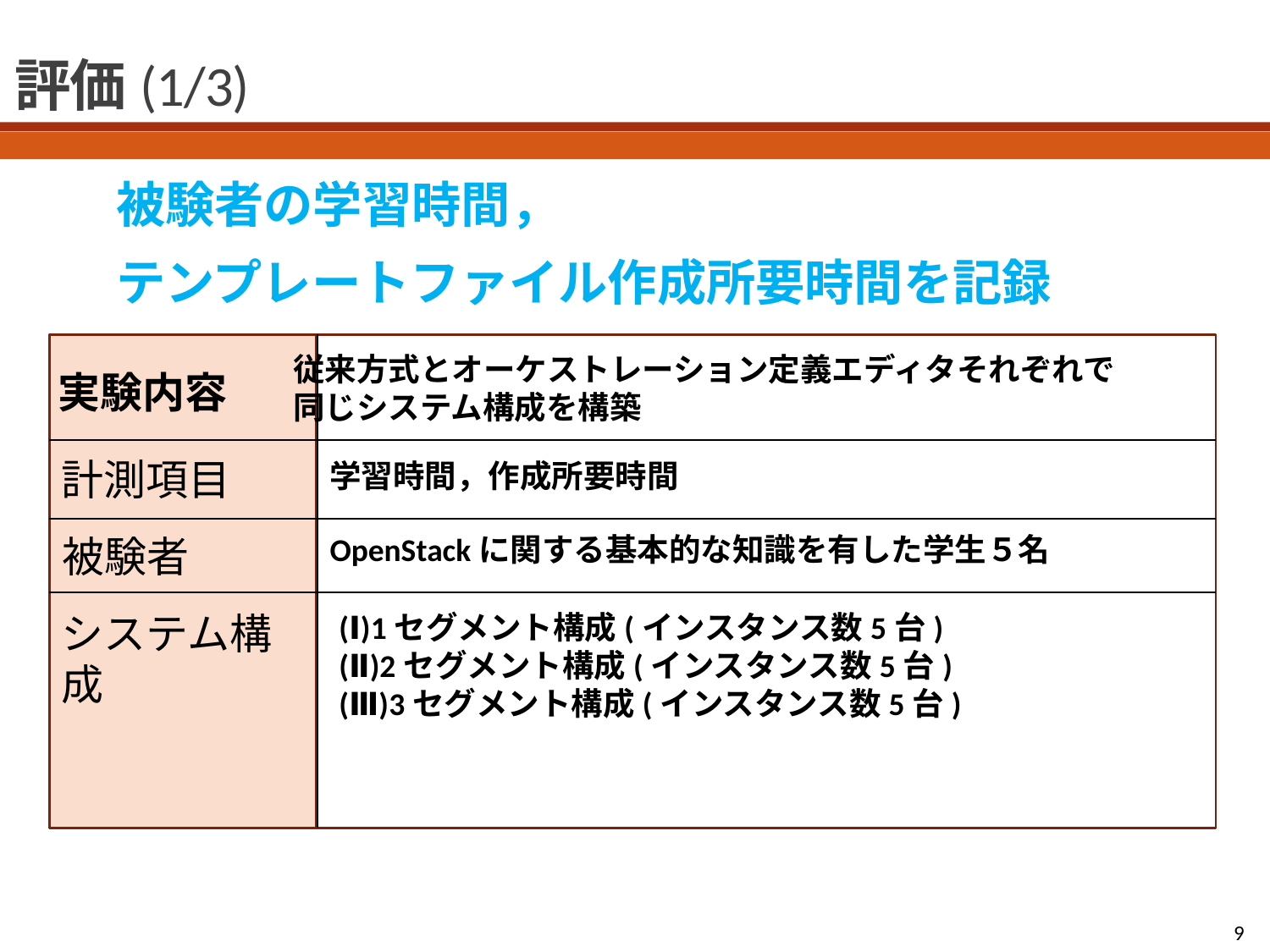

# 評価(1/3)
被験者の学習時間，
テンプレートファイル作成所要時間を記録

従来方式とオーケストレーション定義エディタそれぞれで
同じシステム構成を構築
実験内容
計測項目
学習時間，作成所要時間
被験者
OpenStackに関する基本的な知識を有した学生５名
(Ⅰ)1セグメント構成(インスタンス数5台)
(Ⅱ)2セグメント構成(インスタンス数5台)
(Ⅲ)3セグメント構成(インスタンス数5台)
システム構成
9